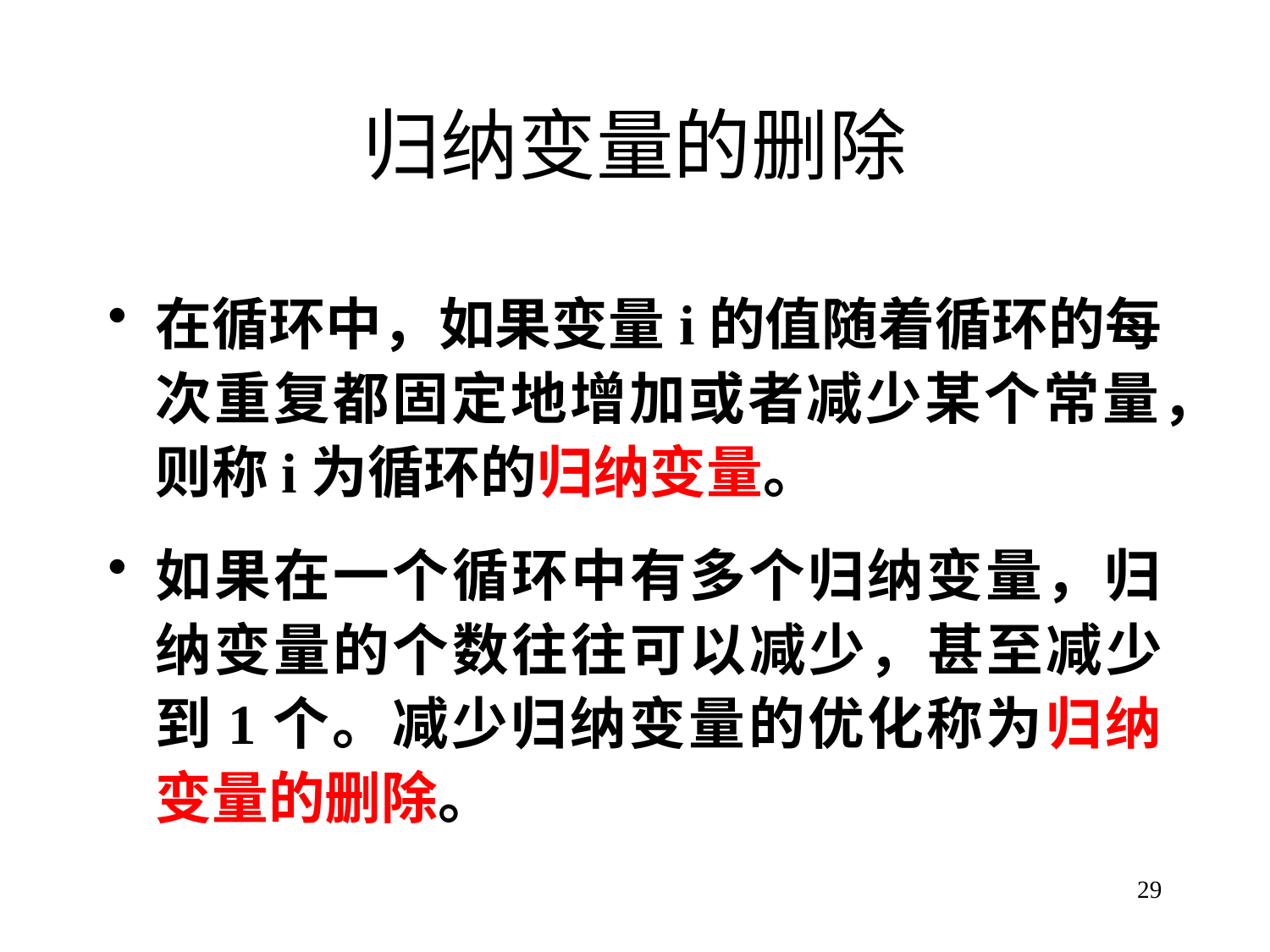

# 归纳变量的删除
在循环中，如果变量i的值随着循环的每次重复都固定地增加或者减少某个常量，则称i为循环的归纳变量。
如果在一个循环中有多个归纳变量，归纳变量的个数往往可以减少，甚至减少到1个。减少归纳变量的优化称为归纳变量的删除。
29